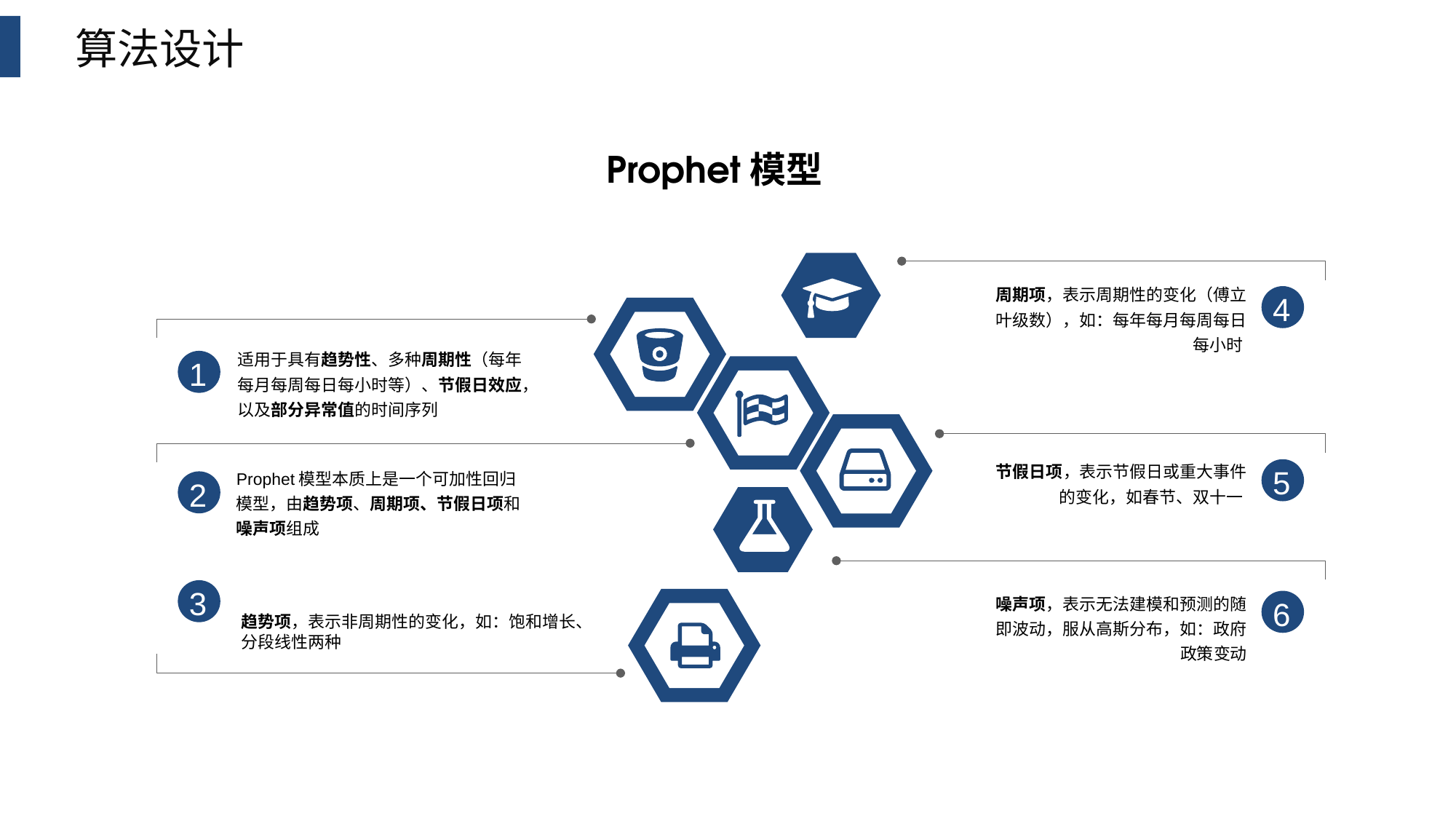

算法设计
Prophet模型

周期项，表示周期性的变化（傅立叶级数），如：每年每月每周每日每小时

4

适用于具有趋势性、多种周期性（每年每月每周每日每小时等）、节假日效应，以及部分异常值的时间序列

1

节假日项，表示节假日或重大事件的变化，如春节、双十一

5
Prophet模型本质上是一个可加性回归模型，由趋势项、周期项、节假日项和噪声项组成

2

3
噪声项，表示无法建模和预测的随即波动，服从高斯分布，如：政府政策变动

6
趋势项，表示非周期性的变化，如：饱和增长、分段线性两种